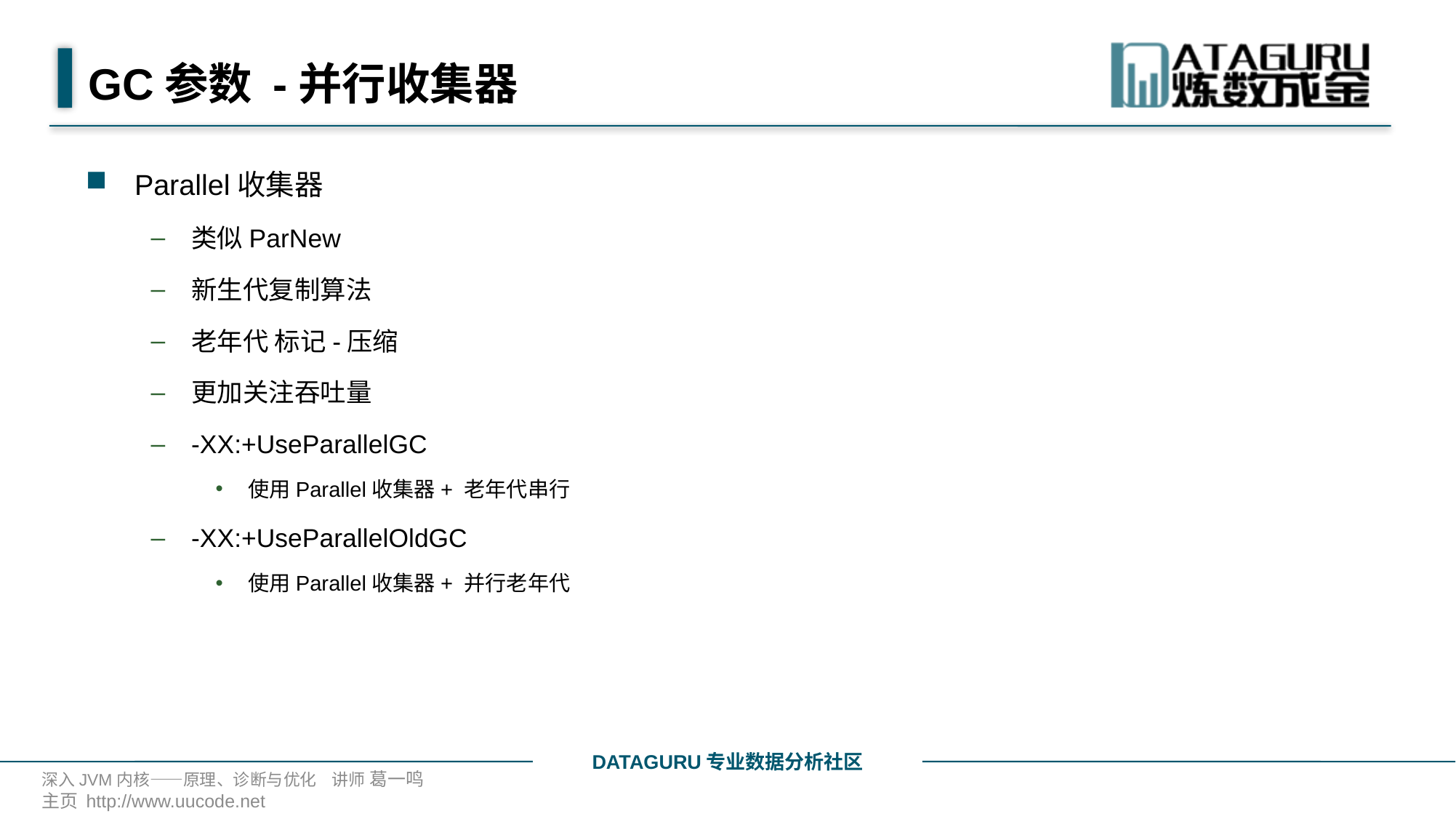

# GC参数 -并行收集器
Parallel收集器
类似ParNew
新生代复制算法
老年代 标记-压缩
更加关注吞吐量
-XX:+UseParallelGC
使用Parallel收集器+ 老年代串行
-XX:+UseParallelOldGC
使用Parallel收集器+ 并行老年代